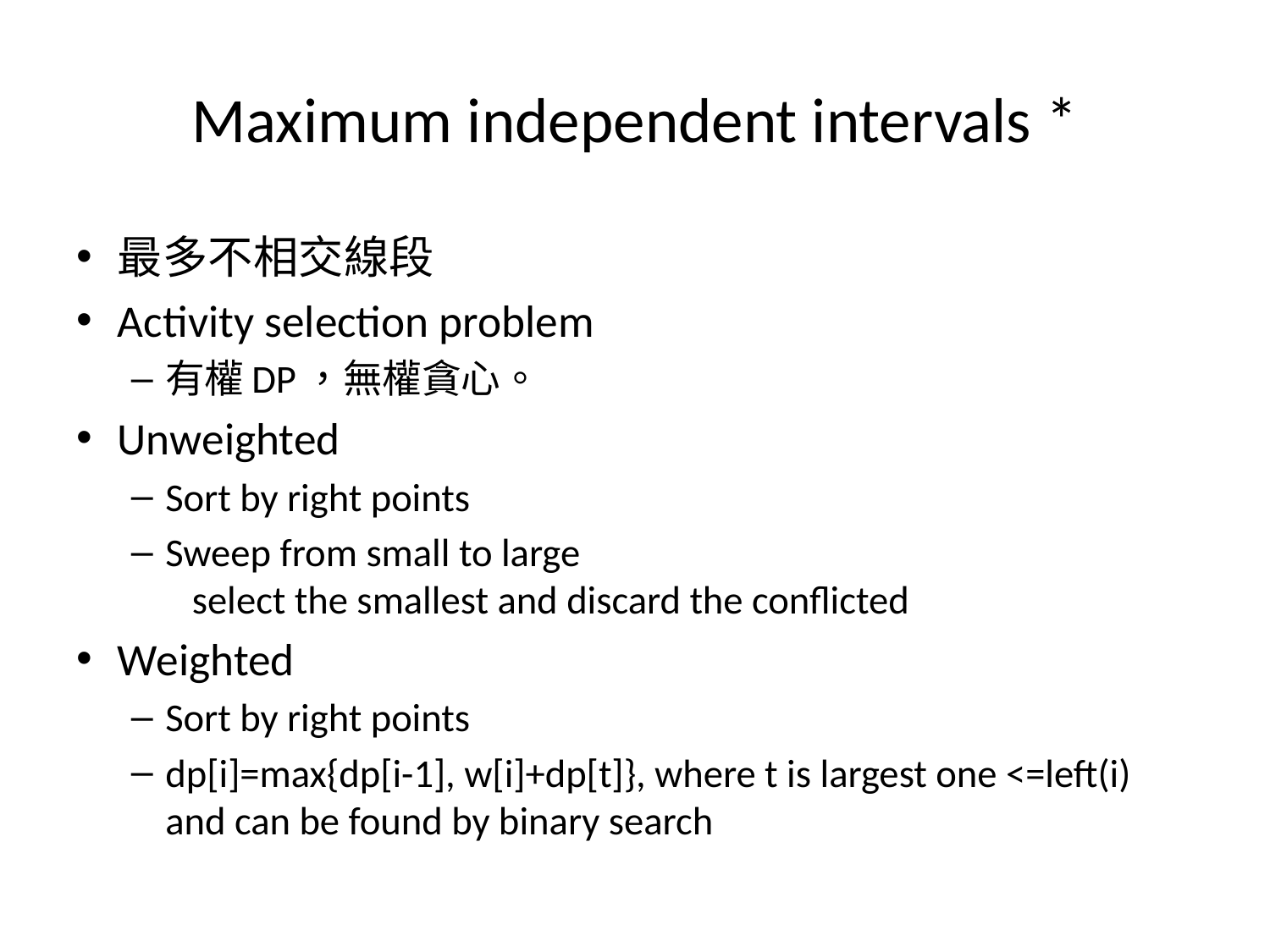

# Maximum independent intervals *
最多不相交線段
Activity selection problem
有權DP，無權貪心。
Unweighted
Sort by right points
Sweep from small to large
   select the smallest and discard the conflicted
Weighted
Sort by right points
dp[i]=max{dp[i-1], w[i]+dp[t]}, where t is largest one <=left(i) and can be found by binary search